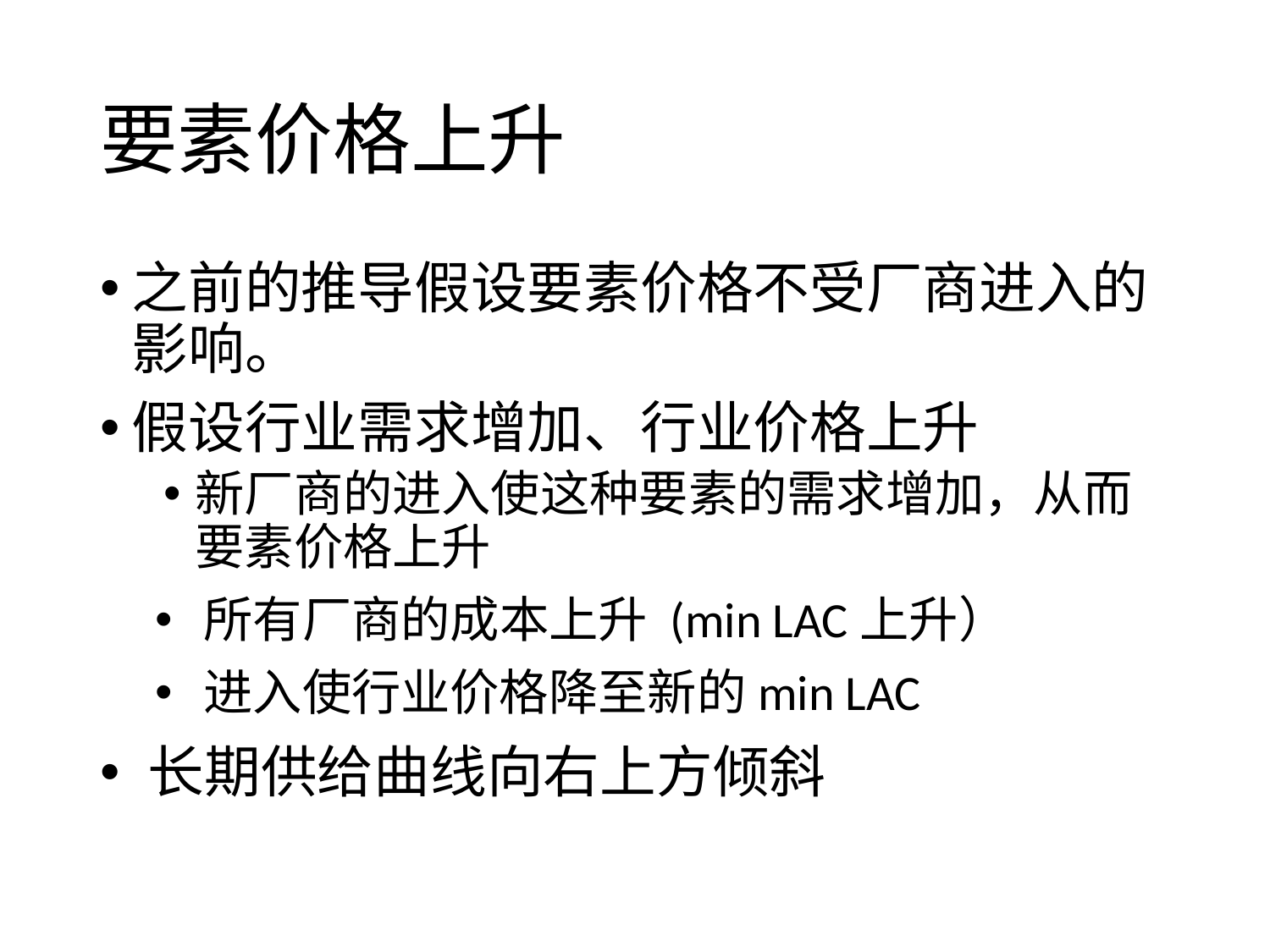

# 要素价格上升
之前的推导假设要素价格不受厂商进入的影响。
假设行业需求增加、行业价格上升
新厂商的进入使这种要素的需求增加，从而要素价格上升
所有厂商的成本上升 (min LAC上升）
进入使行业价格降至新的min LAC
长期供给曲线向右上方倾斜